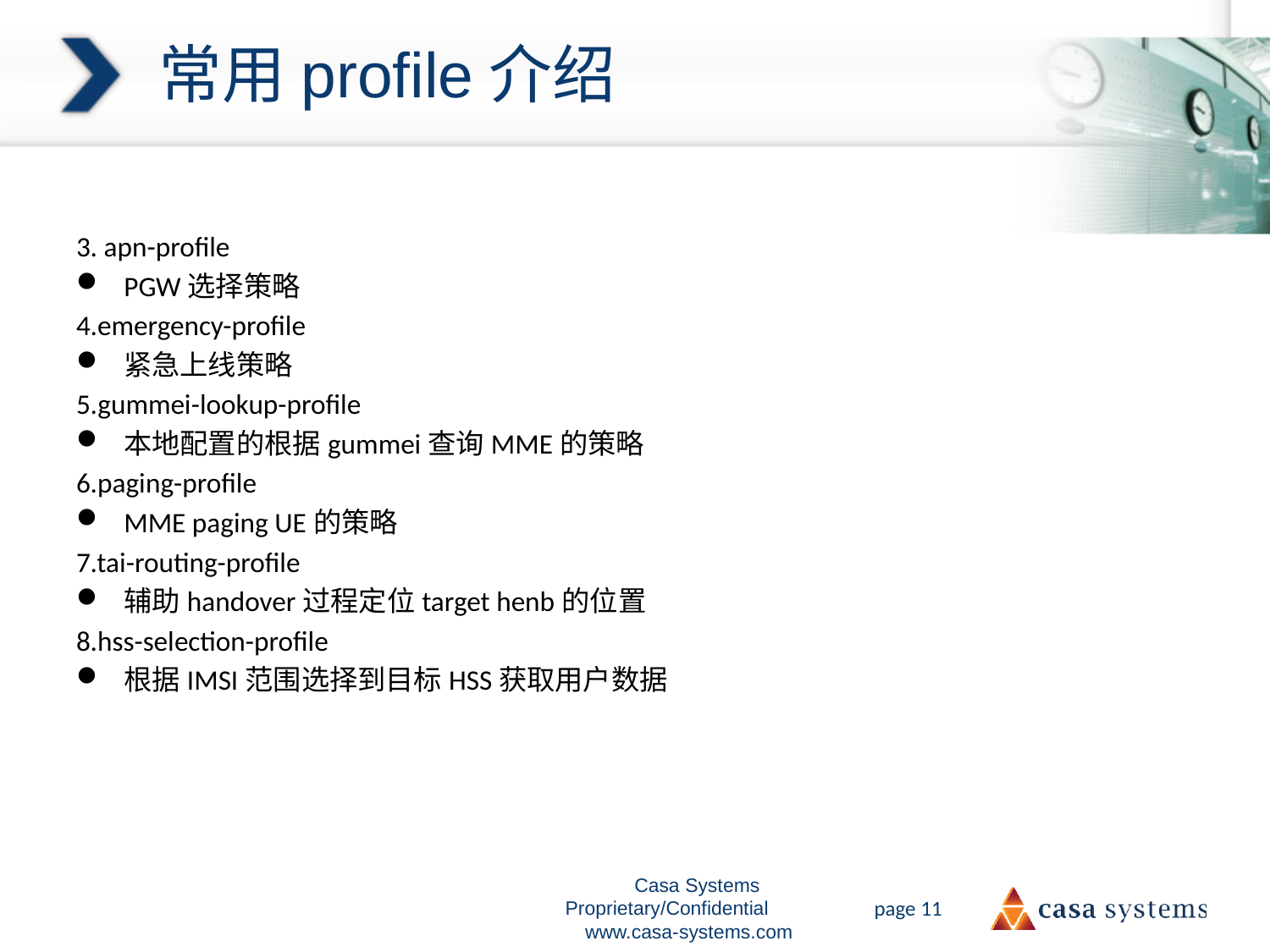

# 常用profile介绍
3. apn-profile
PGW选择策略
4.emergency-profile
紧急上线策略
5.gummei-lookup-profile
本地配置的根据gummei查询MME的策略
6.paging-profile
MME paging UE的策略
7.tai-routing-profile
辅助handover过程定位target henb的位置
8.hss-selection-profile
根据IMSI范围选择到目标HSS获取用户数据

Casa Systems Proprietary/Confidential            www.casa-systems.com
page 11